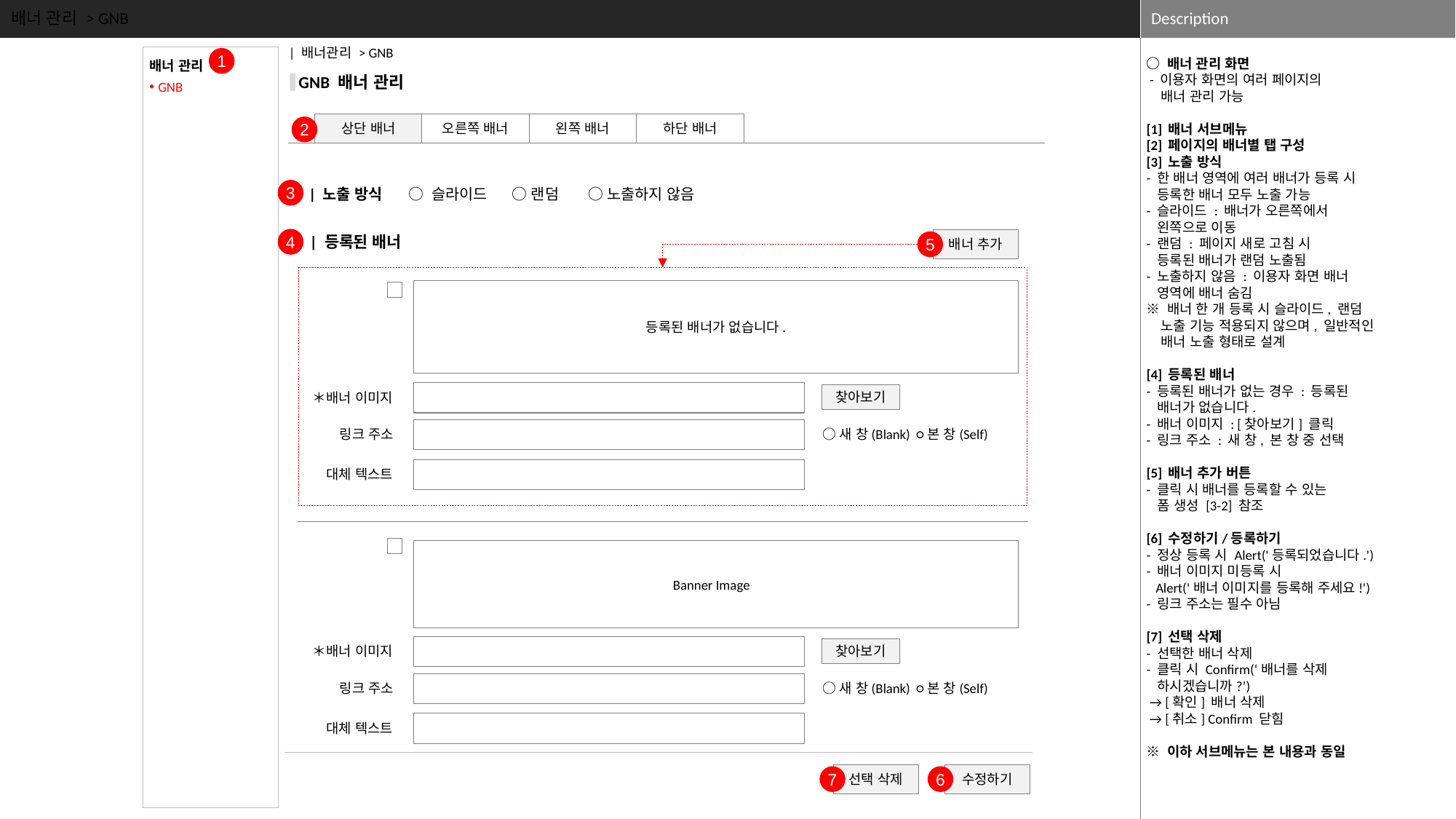

배너 관리 > GNB
| 배너관리 > GNB

○ 배너 관리 화면
 - 이용자 화면의 여러 페이지의
   배너 관리 가능

[1] 배너 서브메뉴
[2] 페이지의 배너별 탭 구성
[3] 노출 방식
- 한 배너 영역에 여러 배너가 등록 시
  등록한 배너 모두 노출 가능
- 슬라이드 : 배너가 오른쪽에서
  왼쪽으로 이동
- 랜덤 : 페이지 새로 고침 시
  등록된 배너가 랜덤 노출됨
- 노출하지 않음 : 이용자 화면 배너
  영역에 배너 숨김
※ 배너 한 개 등록 시 슬라이드, 랜덤
   노출 기능 적용되지 않으며, 일반적인
   배너 노출 형태로 설계

[4] 등록된 배너
- 등록된 배너가 없는 경우 : 등록된
  배너가 없습니다.
- 배너 이미지 : [찾아보기] 클릭
- 링크 주소 : 새 창, 본 창 중 선택

[5] 배너 추가 버튼
- 클릭 시 배너를 등록할 수 있는
  폼 생성 [3-2] 참조

[6] 수정하기/등록하기
- 정상 등록 시 Alert('등록되었습니다.')
- 배너 이미지 미등록 시
   Alert('배너 이미지를 등록해 주세요!')
- 링크 주소는 필수 아님

[7] 선택 삭제
- 선택한 배너 삭제
- 클릭 시 Confirm(‘배너를 삭제
  하시겠습니까?’)
 → [확인] 배너 삭제
 → [취소] Confirm 닫힘

※ 이하 서브메뉴는 본 내용과 동일
배너 관리
GNB
1
GNB 배너 관리

상단 배너
오른쪽 배너
왼쪽 배너
하단 배너
2
○ 슬라이드      ○ 랜덤       ○ 노출하지 않음
3
| 노출 방식
4
배너 추가
5
| 등록된 배너

등록된 배너가 없습니다.

＊배너 이미지
찾아보기

링크 주소
○새 창(Blank)  ○본 창(Self)

대체 텍스트

|  |
| --- |
Banner Image

＊배너 이미지
찾아보기

링크 주소
○새 창(Blank)  ○본 창(Self)

대체 텍스트
선택 삭제
수정하기
7
6